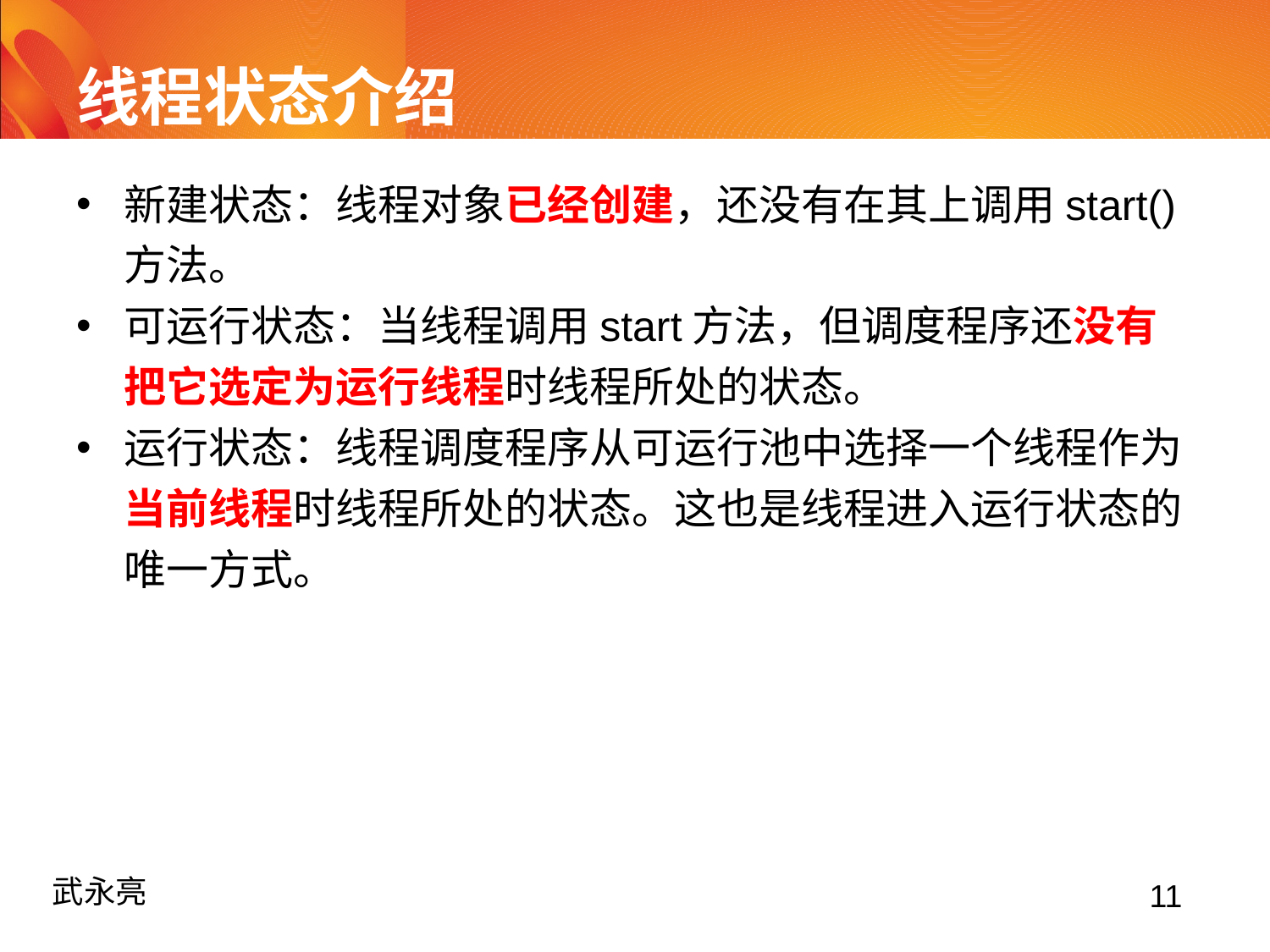

# 线程状态介绍
新建状态：线程对象已经创建，还没有在其上调用start()方法。
可运行状态：当线程调用start方法，但调度程序还没有把它选定为运行线程时线程所处的状态。
运行状态：线程调度程序从可运行池中选择一个线程作为当前线程时线程所处的状态。这也是线程进入运行状态的唯一方式。